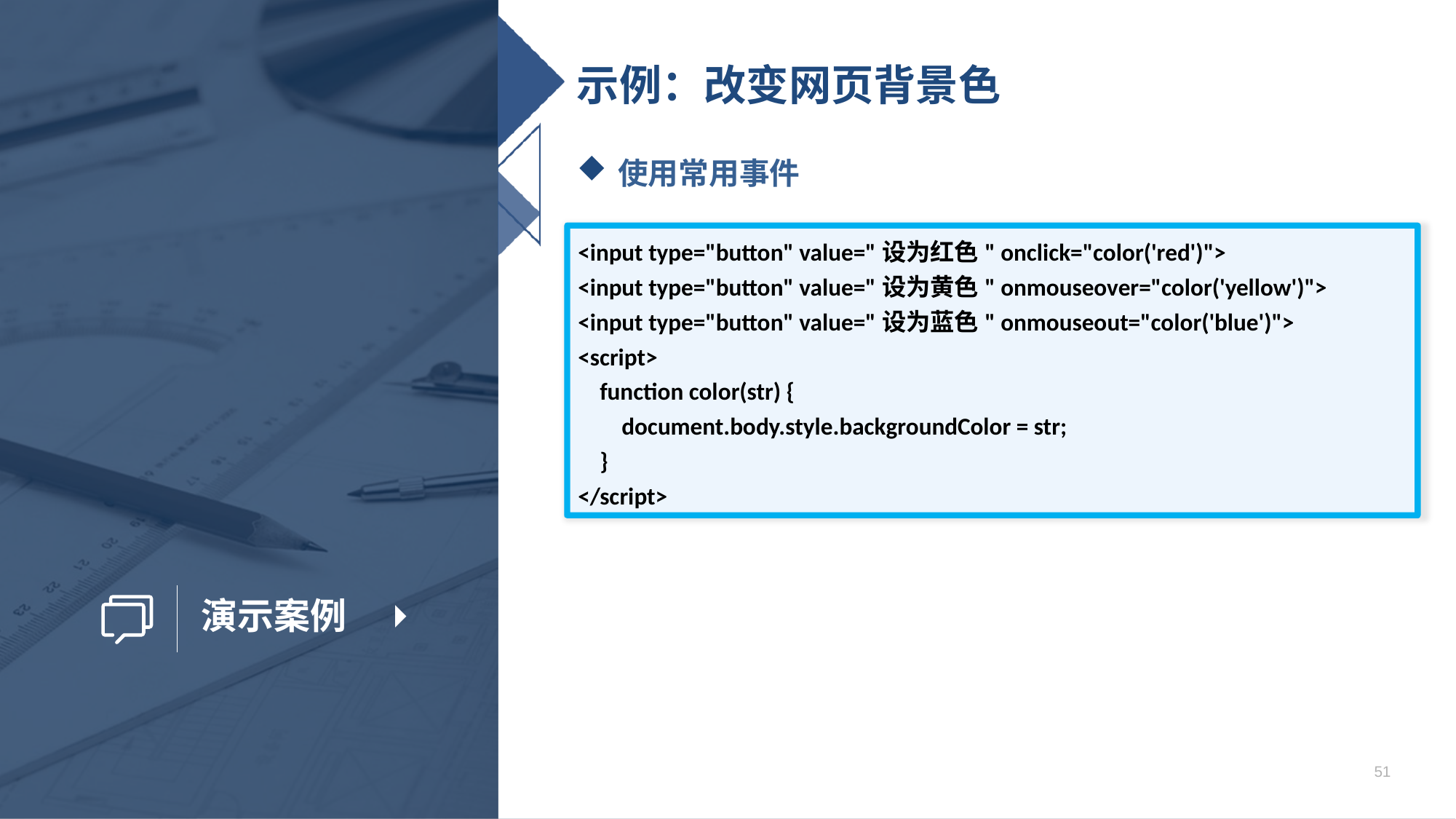

# 示例：改变网页背景色
使用常用事件
<input type="button" value="设为红色" onclick="color('red')">
<input type="button" value="设为黄色" onmouseover="color('yellow')">
<input type="button" value="设为蓝色" onmouseout="color('blue')">
<script>
    function color(str) {
        document.body.style.backgroundColor = str;
    }
</script>
51